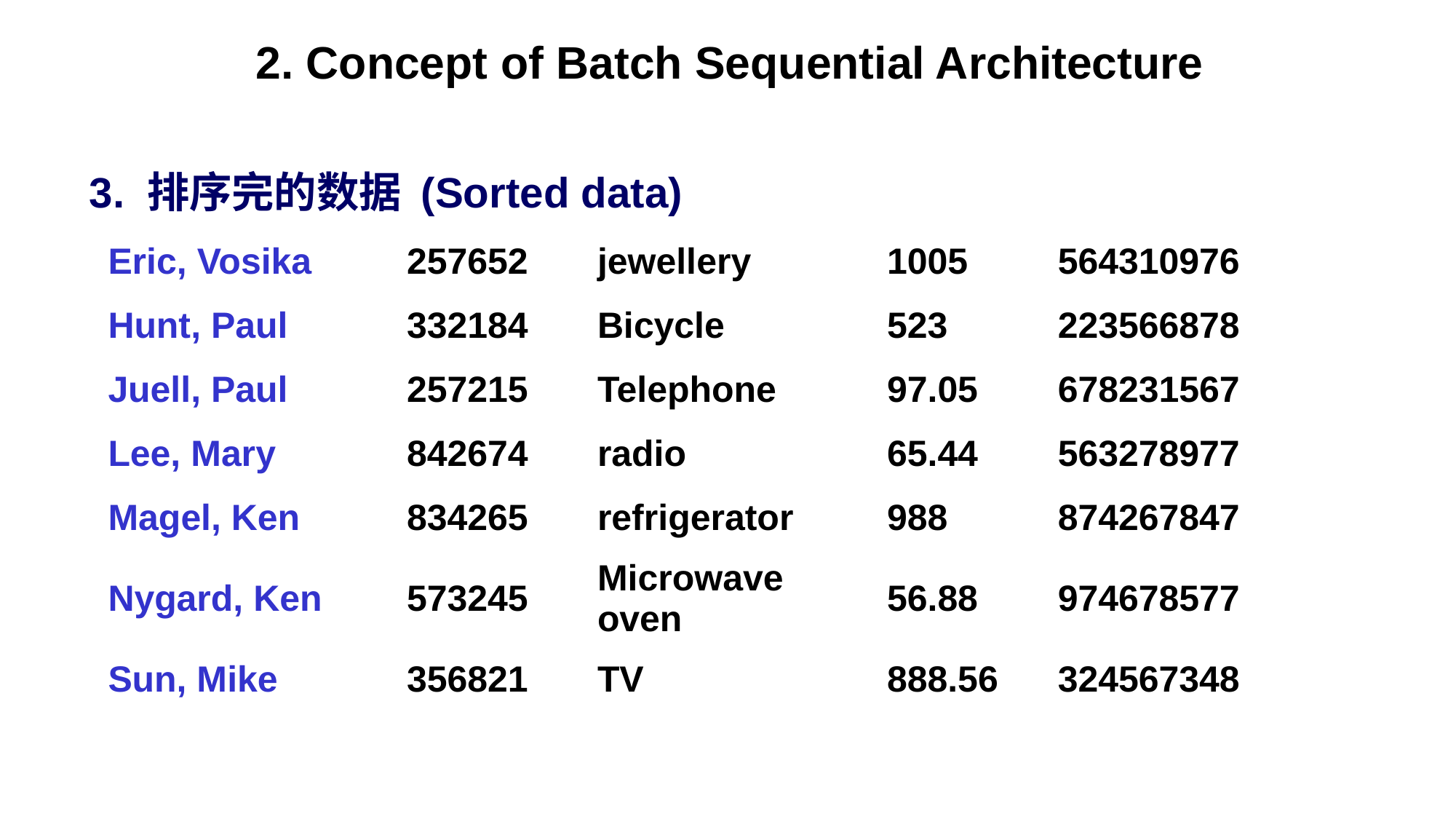

2. Concept of Batch Sequential Architecture
3. 排序完的数据 (Sorted data)
| Eric, Vosika | 257652 | jewellery | 1005 | 564310976 |
| --- | --- | --- | --- | --- |
| Hunt, Paul | 332184 | Bicycle | 523 | 223566878 |
| Juell, Paul | 257215 | Telephone | 97.05 | 678231567 |
| Lee, Mary | 842674 | radio | 65.44 | 563278977 |
| Magel, Ken | 834265 | refrigerator | 988 | 874267847 |
| Nygard, Ken | 573245 | Microwave oven | 56.88 | 974678577 |
| Sun, Mike | 356821 | TV | 888.56 | 324567348 |